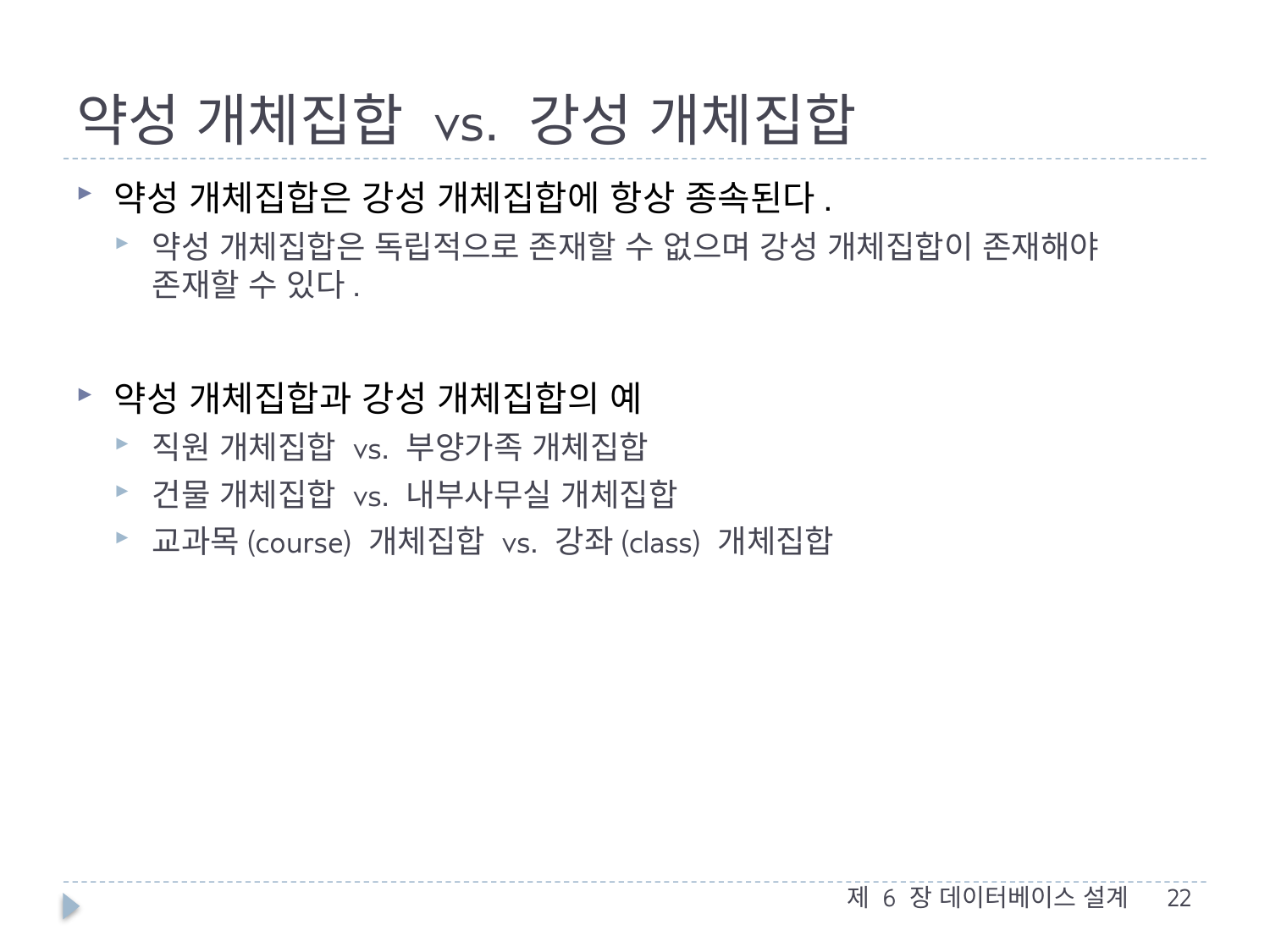

# 약성 개체집합 vs. 강성 개체집합
약성 개체집합은 강성 개체집합에 항상 종속된다.
약성 개체집합은 독립적으로 존재할 수 없으며 강성 개체집합이 존재해야 존재할 수 있다.

약성 개체집합과 강성 개체집합의 예
직원 개체집합 vs. 부양가족 개체집합
건물 개체집합 vs. 내부사무실 개체집합
교과목(course) 개체집합 vs. 강좌(class) 개체집합
제 6 장 데이터베이스 설계
22